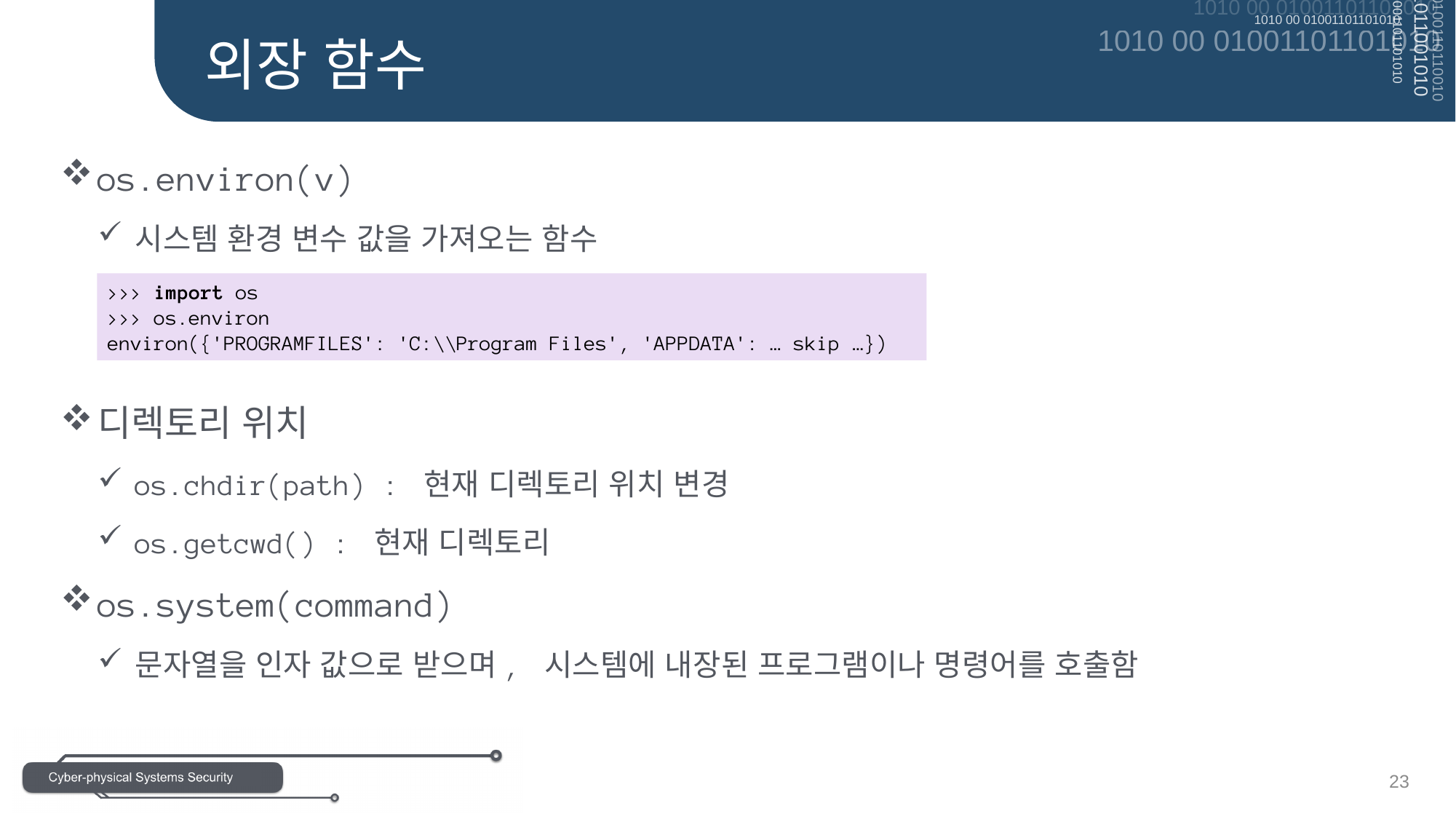

외장 함수
os.environ(v)
시스템 환경 변수 값을 가져오는 함수

디렉토리 위치
os.chdir(path) : 현재 디렉토리 위치 변경
os.getcwd() : 현재 디렉토리
os.system(command)
문자열을 인자 값으로 받으며, 시스템에 내장된 프로그램이나 명령어를 호출함

>>> import os
>>> os.environ
environ({'PROGRAMFILES': 'C:\\Program Files', 'APPDATA': … skip …})
23